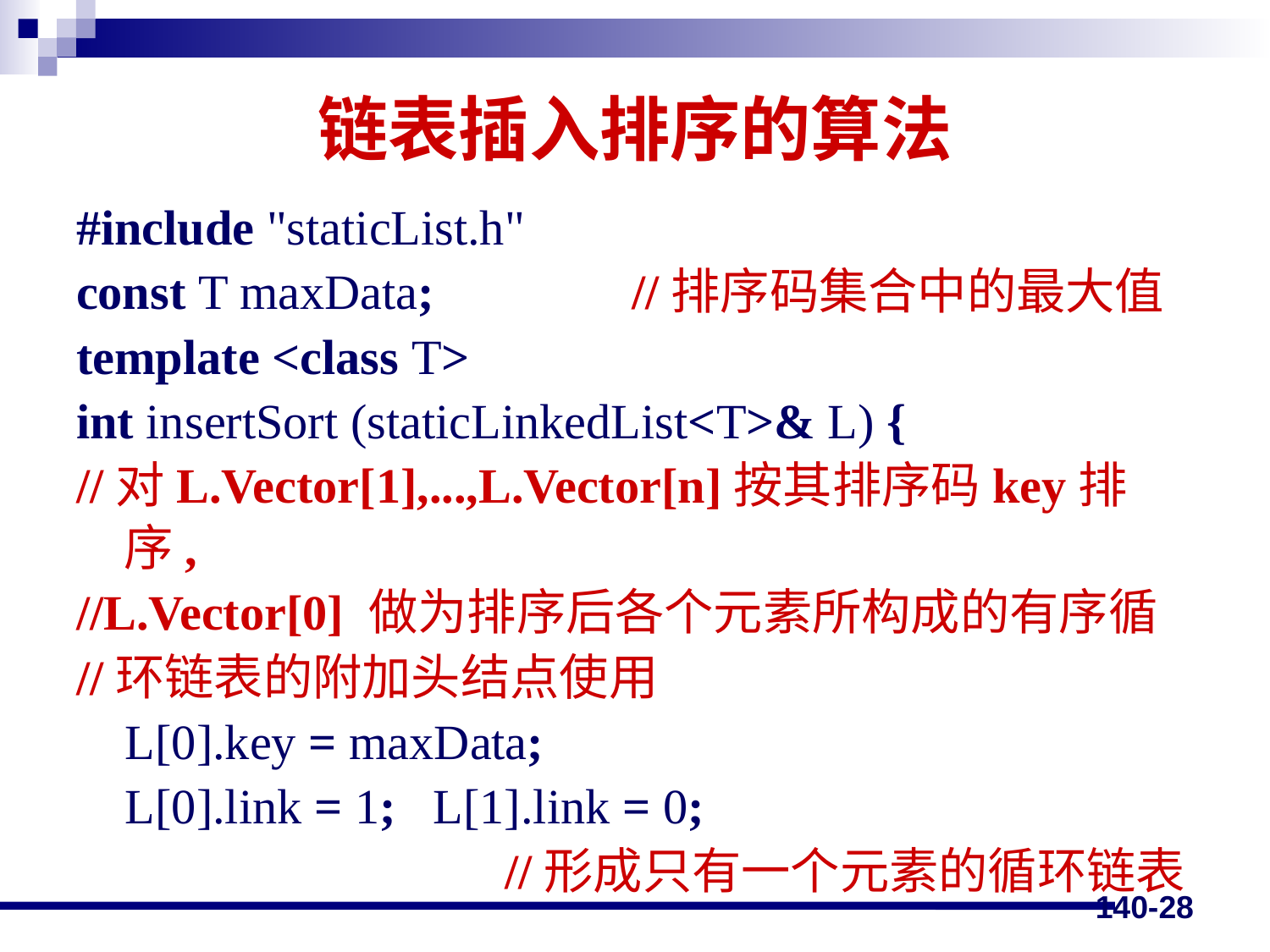

# 链表插入排序的算法
#include "staticList.h"
const T maxData;		//排序码集合中的最大值
template <class T>
int insertSort (staticLinkedList<T>& L) {
//对L.Vector[1],...,L.Vector[n]按其排序码key排序,
//L.Vector[0] 做为排序后各个元素所构成的有序循
//环链表的附加头结点使用
    L[0].key = maxData;
    L[0].link = 1;   L[1].link = 0;
				//形成只有一个元素的循环链表
140-28